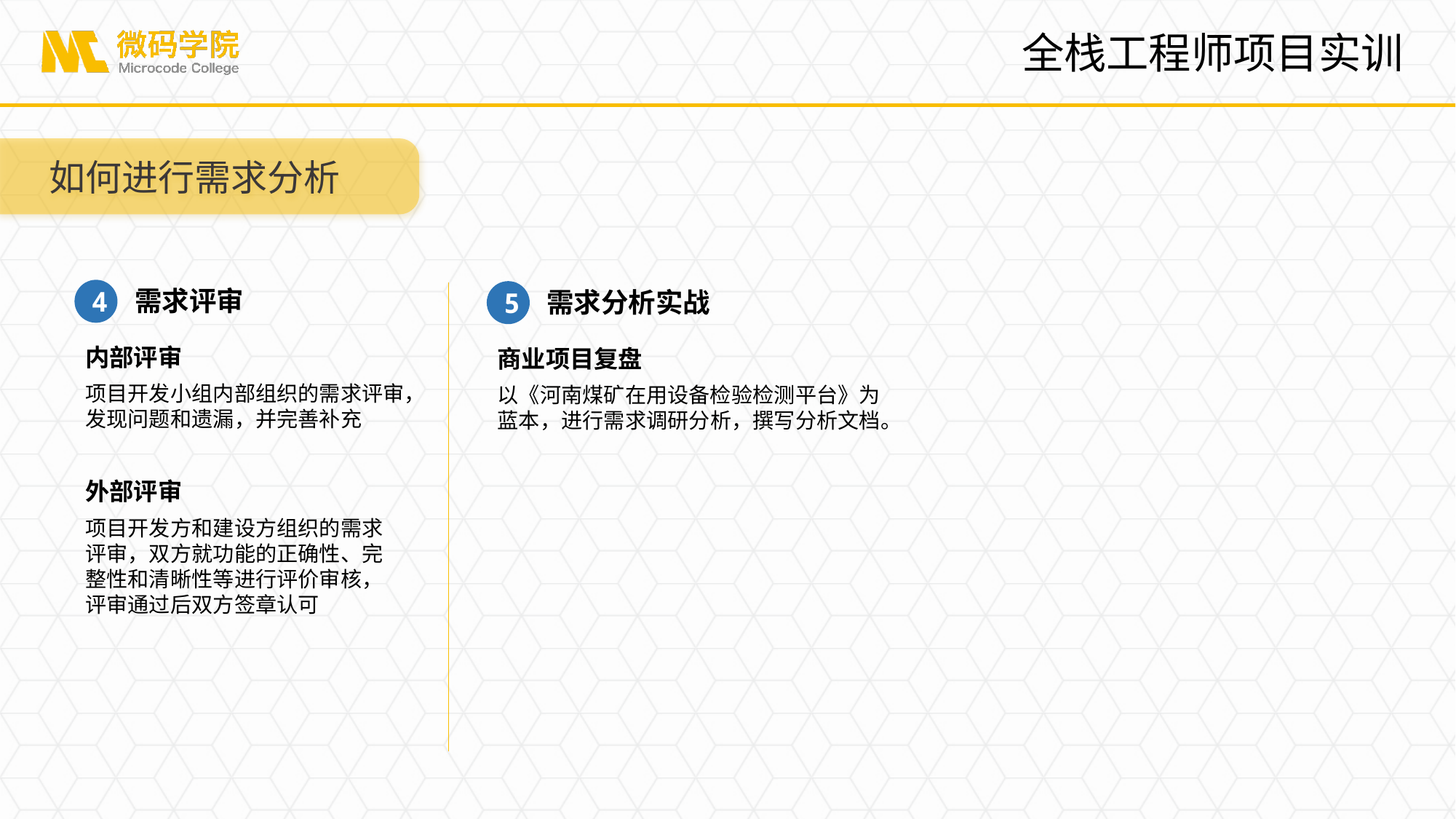

如何进行需求分析
需求评审
4
需求分析实战
5
内部评审
项目开发小组内部组织的需求评审，发现问题和遗漏，并完善补充
商业项目复盘
以《河南煤矿在用设备检验检测平台》为蓝本，进行需求调研分析，撰写分析文档。
外部评审
项目开发方和建设方组织的需求评审，双方就功能的正确性、完整性和清晰性等进行评价审核，评审通过后双方签章认可